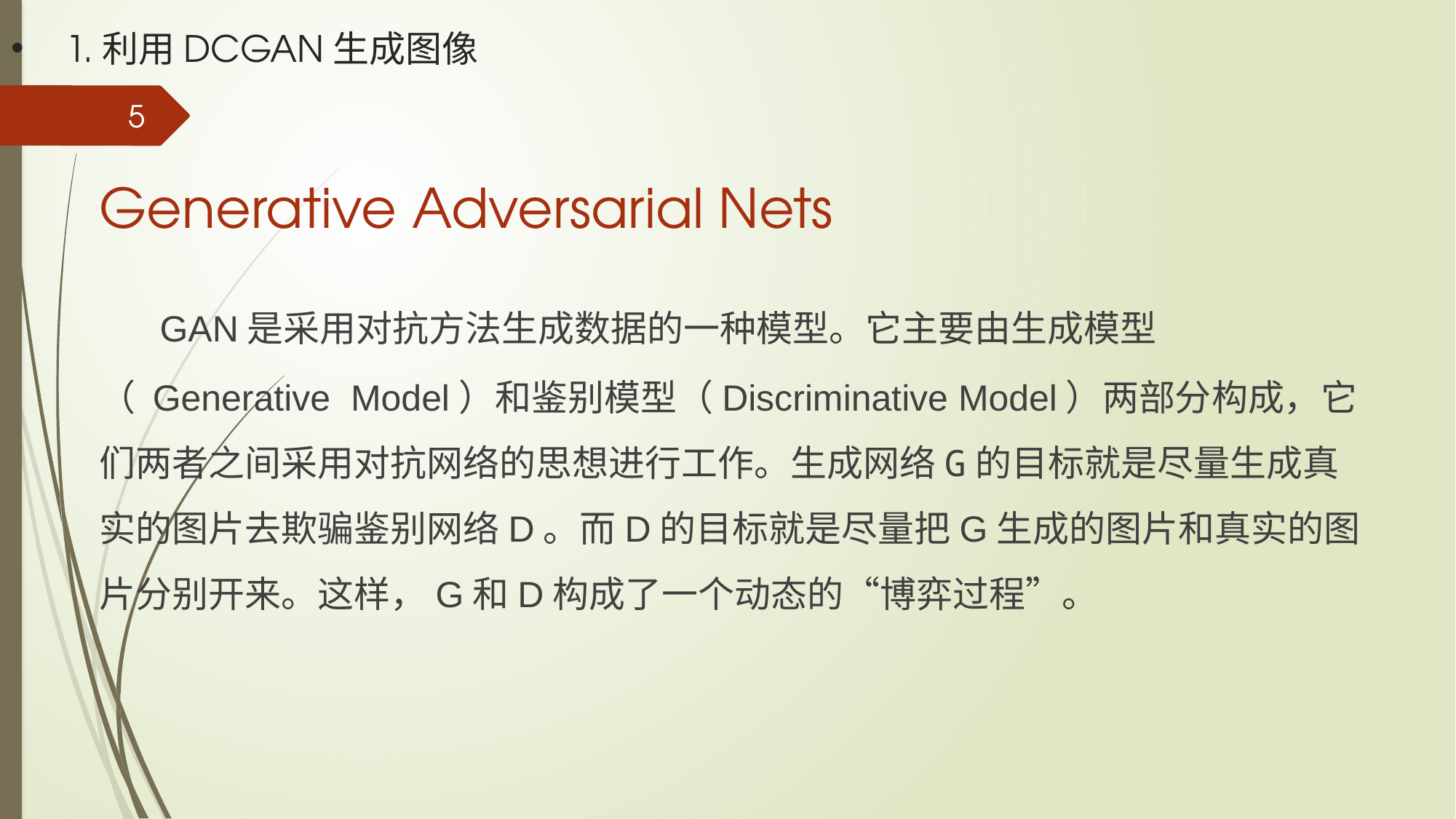

# 1.利用DCGAN生成图像
5
Generative Adversarial Nets
    GAN是采用对抗方法生成数据的一种模型。它主要由生成模型（ Generative  Model）和鉴别模型（Discriminative Model）两部分构成，它们两者之间采用对抗网络的思想进行工作。生成网络G的目标就是尽量生成真实的图片去欺骗鉴别网络D。而D的目标就是尽量把G生成的图片和真实的图片分别开来。这样，G和D构成了一个动态的“博弈过程”。